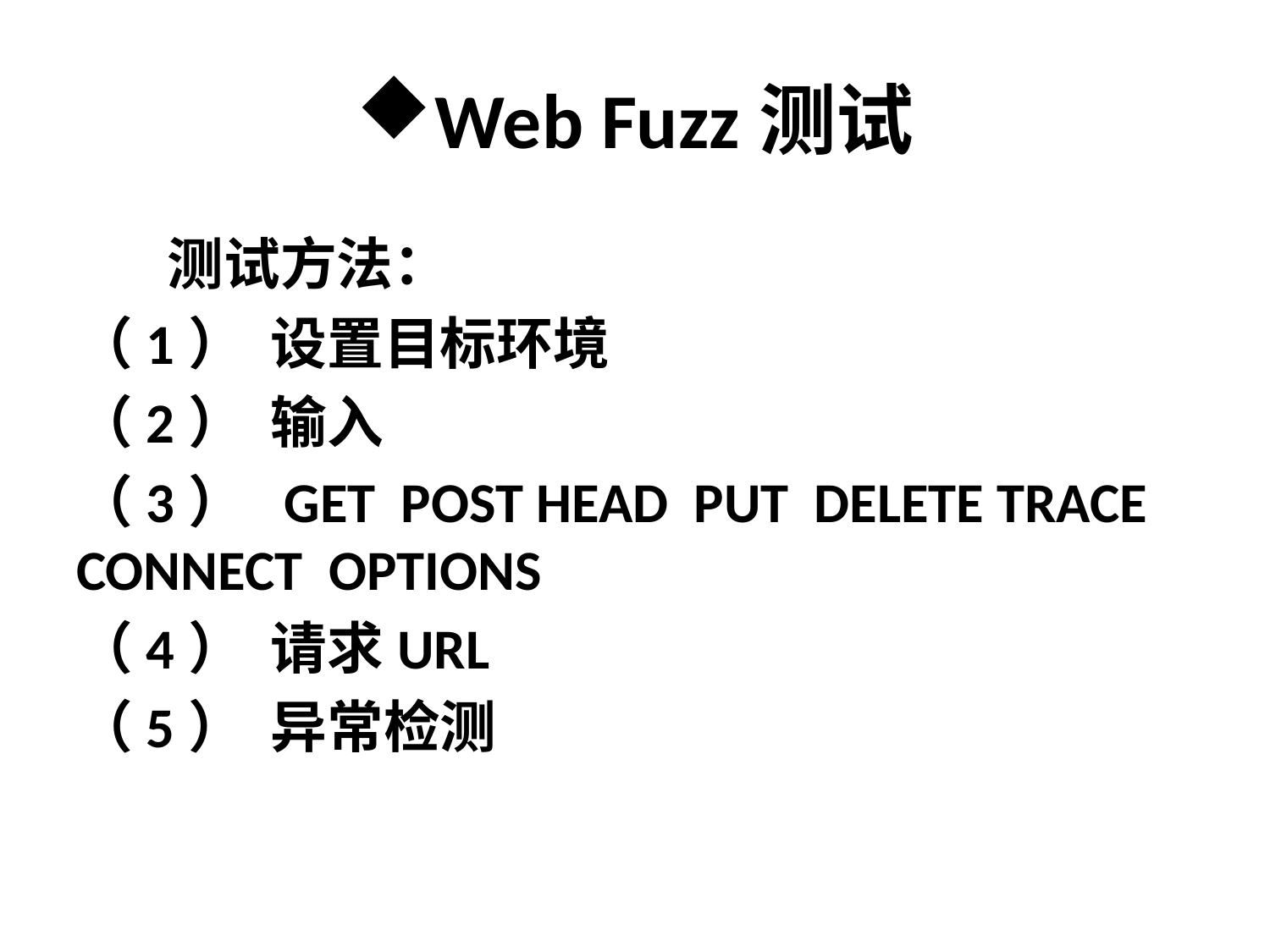

# Web Fuzz测试
      测试方法：
（1）  设置目标环境
（2）  输入
（3）  GET  POST HEAD  PUT  DELETE TRACE  CONNECT  OPTIONS
（4）  请求URL
（5）  异常检测